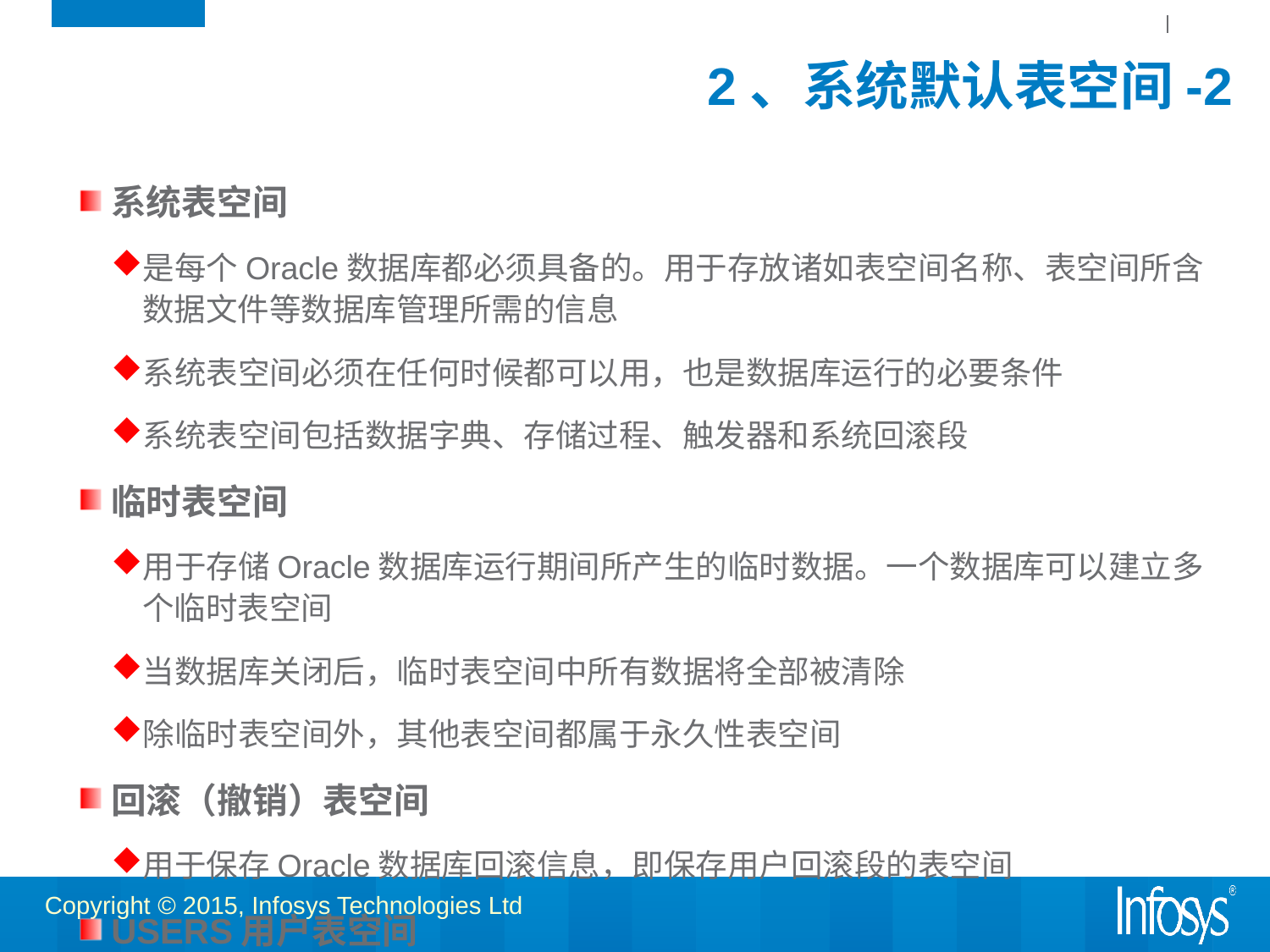

# 2、系统默认表空间-2
系统表空间
是每个Oracle数据库都必须具备的。用于存放诸如表空间名称、表空间所含数据文件等数据库管理所需的信息
系统表空间必须在任何时候都可以用，也是数据库运行的必要条件
系统表空间包括数据字典、存储过程、触发器和系统回滚段
临时表空间
用于存储Oracle数据库运行期间所产生的临时数据。一个数据库可以建立多个临时表空间
当数据库关闭后，临时表空间中所有数据将全部被清除
除临时表空间外，其他表空间都属于永久性表空间
回滚（撤销）表空间
用于保存Oracle数据库回滚信息，即保存用户回滚段的表空间
USERS用户表空间
用于存放永久性用户对象的数据和私有信息。每个数据块都应该有一个用户表空间，以便在创建用户时将其分配给用户